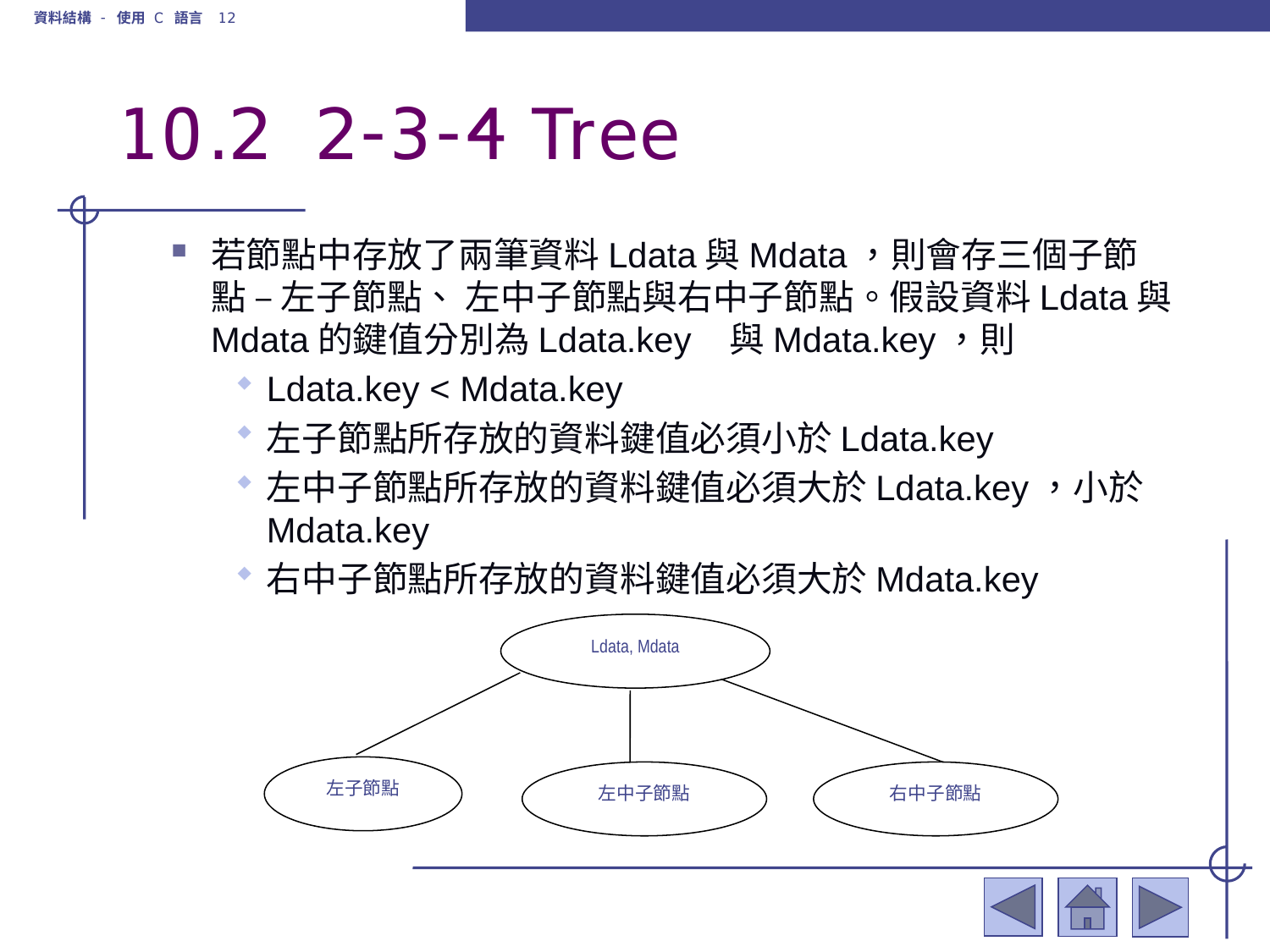

資料結構 - 使用 C 語言   12
# 10.2  2-3-4 Tree
若節點中存放了兩筆資料Ldata與Mdata，則會存三個子節點 – 左子節點、 左中子節點與右中子節點。假設資料Ldata與Mdata的鍵值分別為Ldata.key   與Mdata.key，則
Ldata.key < Mdata.key
左子節點所存放的資料鍵值必須小於Ldata.key
左中子節點所存放的資料鍵值必須大於Ldata.key，小於Mdata.key
右中子節點所存放的資料鍵值必須大於Mdata.key
Ldata, Mdata

左子節點
左中子節點
右中子節點